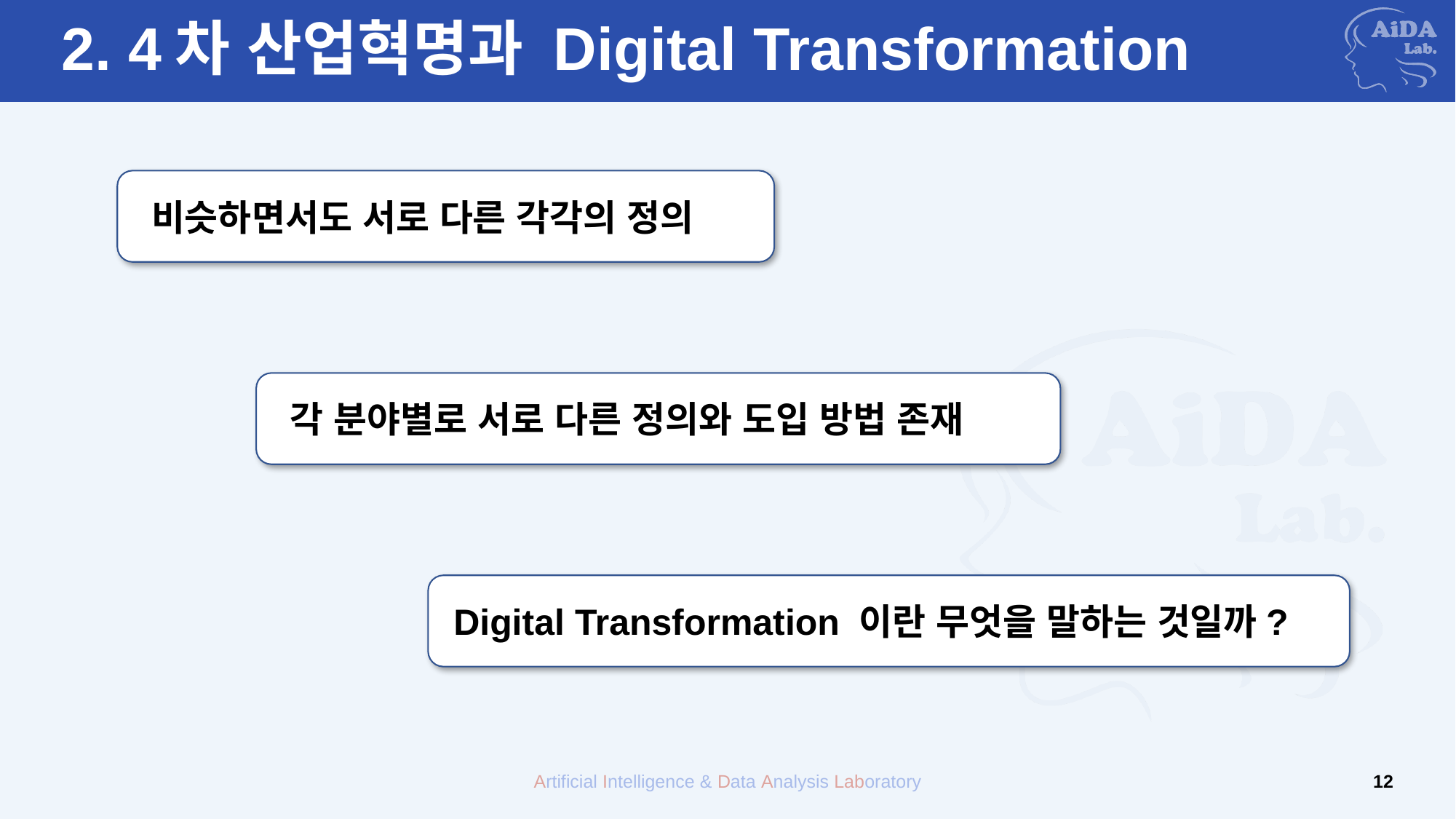

# 2. 4차 산업혁명과 Digital Transformation
 비슷하면서도 서로 다른 각각의 정의
 각 분야별로 서로 다른 정의와 도입 방법 존재
 Digital Transformation 이란 무엇을 말하는 것일까?
Artificial Intelligence & Data Analysis Laboratory
12